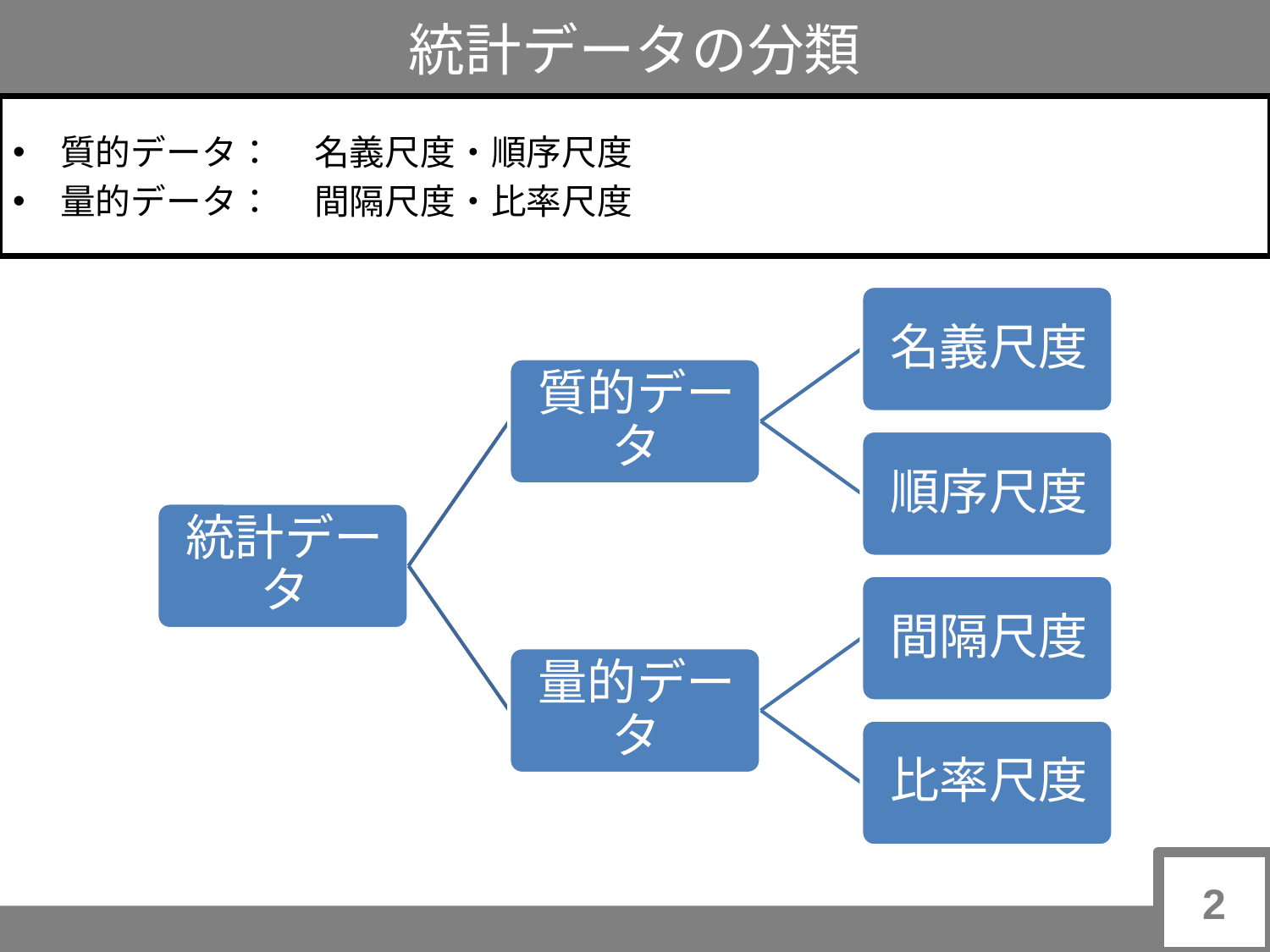

# 統計データの分類
質的データ：	名義尺度・順序尺度
量的データ：	間隔尺度・比率尺度
統計データ

質的データ

名義尺度

順序尺度

量的データ

間隔尺度

比率尺度
2